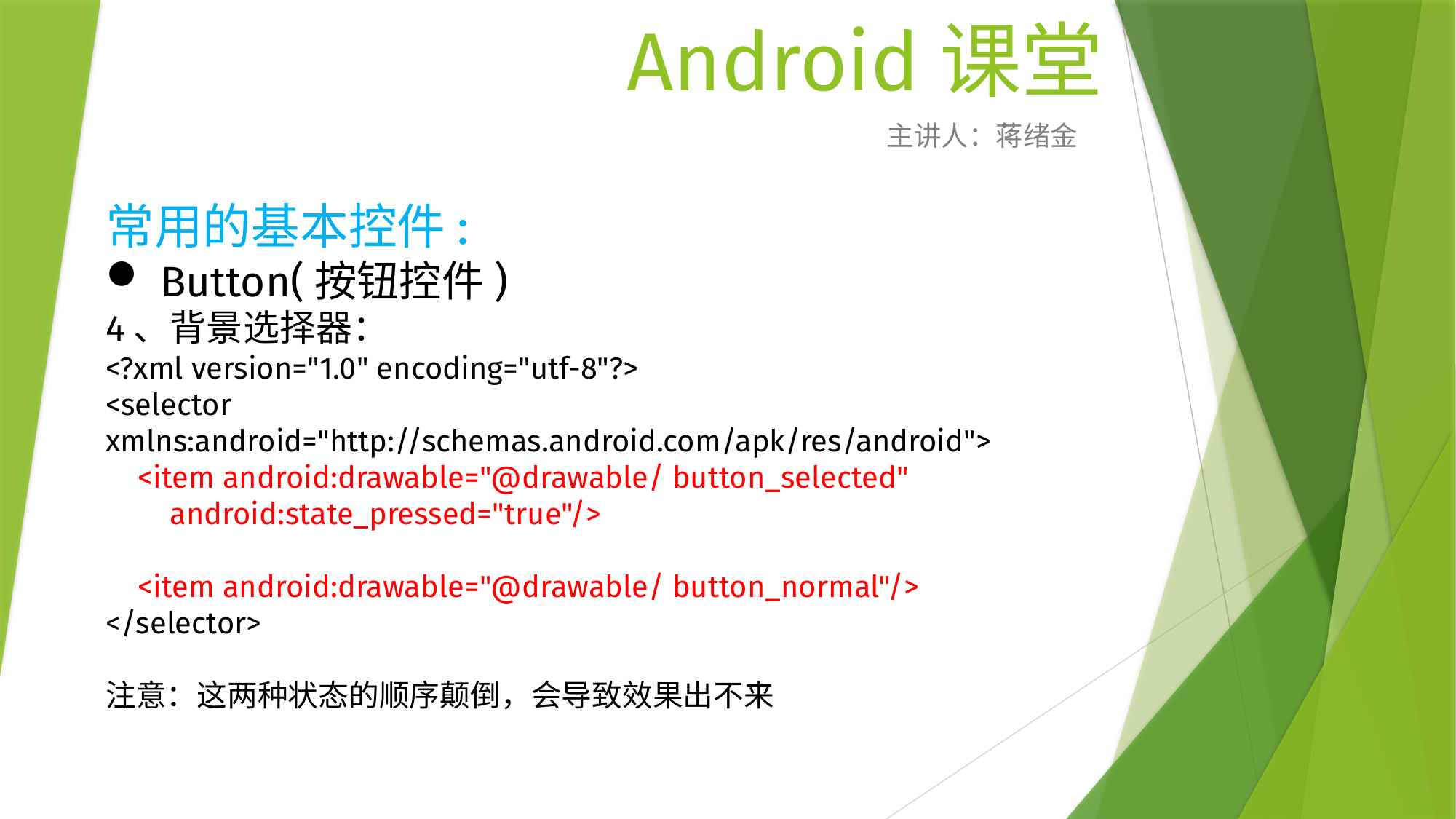

# Android课堂
主讲人：蒋绪金
常用的基本控件:
Button(按钮控件)
4、背景选择器：
<?xml version="1.0" encoding="utf-8"?>
<selector xmlns:android="http://schemas.android.com/apk/res/android">
    <item android:drawable="@drawable/ button_selected"
        android:state_pressed="true"/>

    <item android:drawable="@drawable/ button_normal"/>
</selector>

注意：这两种状态的顺序颠倒，会导致效果出不来